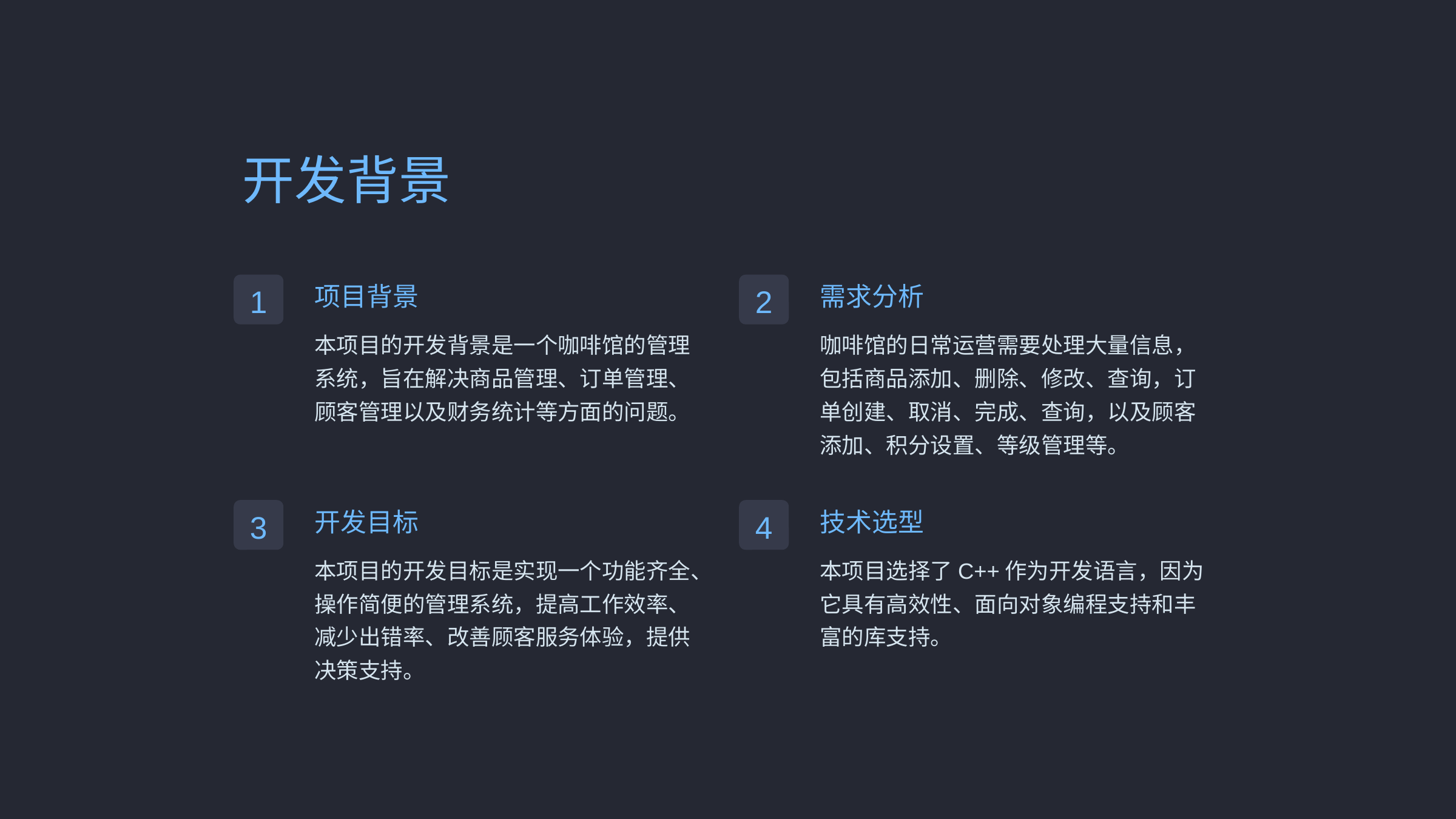

开发背景

项目背景

需求分析
1
2
本项目的开发背景是一个咖啡馆的管理系统，旨在解决商品管理、订单管理、顾客管理以及财务统计等方面的问题。
咖啡馆的日常运营需要处理大量信息，包括商品添加、删除、修改、查询，订单创建、取消、完成、查询，以及顾客添加、积分设置、等级管理等。

开发目标

技术选型
3
4
本项目的开发目标是实现一个功能齐全、操作简便的管理系统，提高工作效率、减少出错率、改善顾客服务体验，提供决策支持。
本项目选择了C++作为开发语言，因为它具有高效性、面向对象编程支持和丰富的库支持。